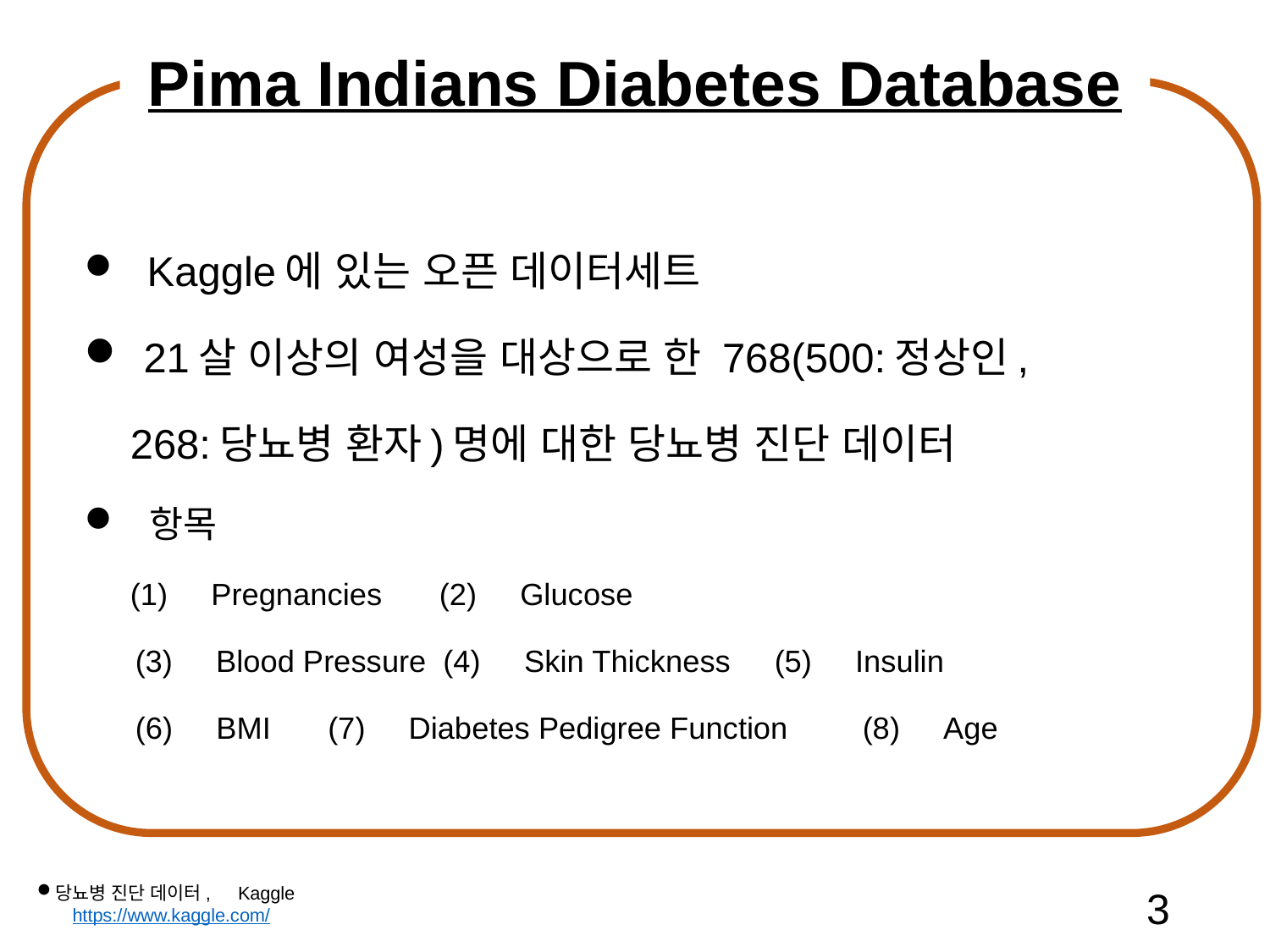

# Pima Indians Diabetes Database

   Kaggle에 있는 오픈 데이터세트
  21살 이상의 여성을 대상으로 한 768(500:정상인,
    268:당뇨병 환자)명에 대한 당뇨병 진단 데이터
   항목
      (1)　Pregnancies　  (2)　Glucose
　  (3)　Blood Pressure  (4)　Skin Thickness　(5)　Insulin
      (6)　BMI　  (7)　Diabetes Pedigree Function　　(8)　Age

당뇨병 진단 데이터,　Kaggle
 　 https://www.kaggle.com/
3